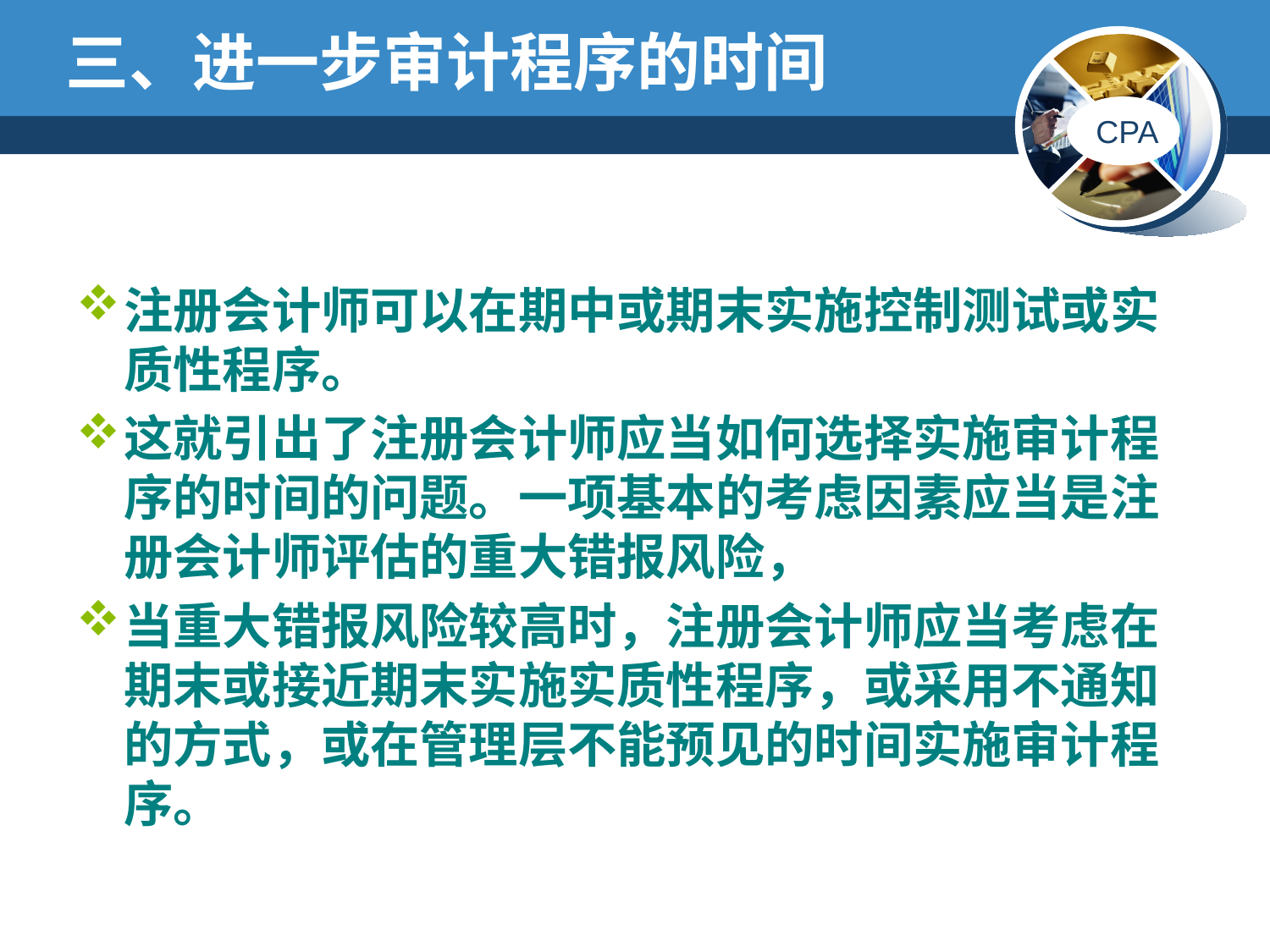

# 三、进一步审计程序的时间
注册会计师可以在期中或期末实施控制测试或实质性程序。
这就引出了注册会计师应当如何选择实施审计程序的时间的问题。一项基本的考虑因素应当是注册会计师评估的重大错报风险，
当重大错报风险较高时，注册会计师应当考虑在期末或接近期末实施实质性程序，或采用不通知的方式，或在管理层不能预见的时间实施审计程序。